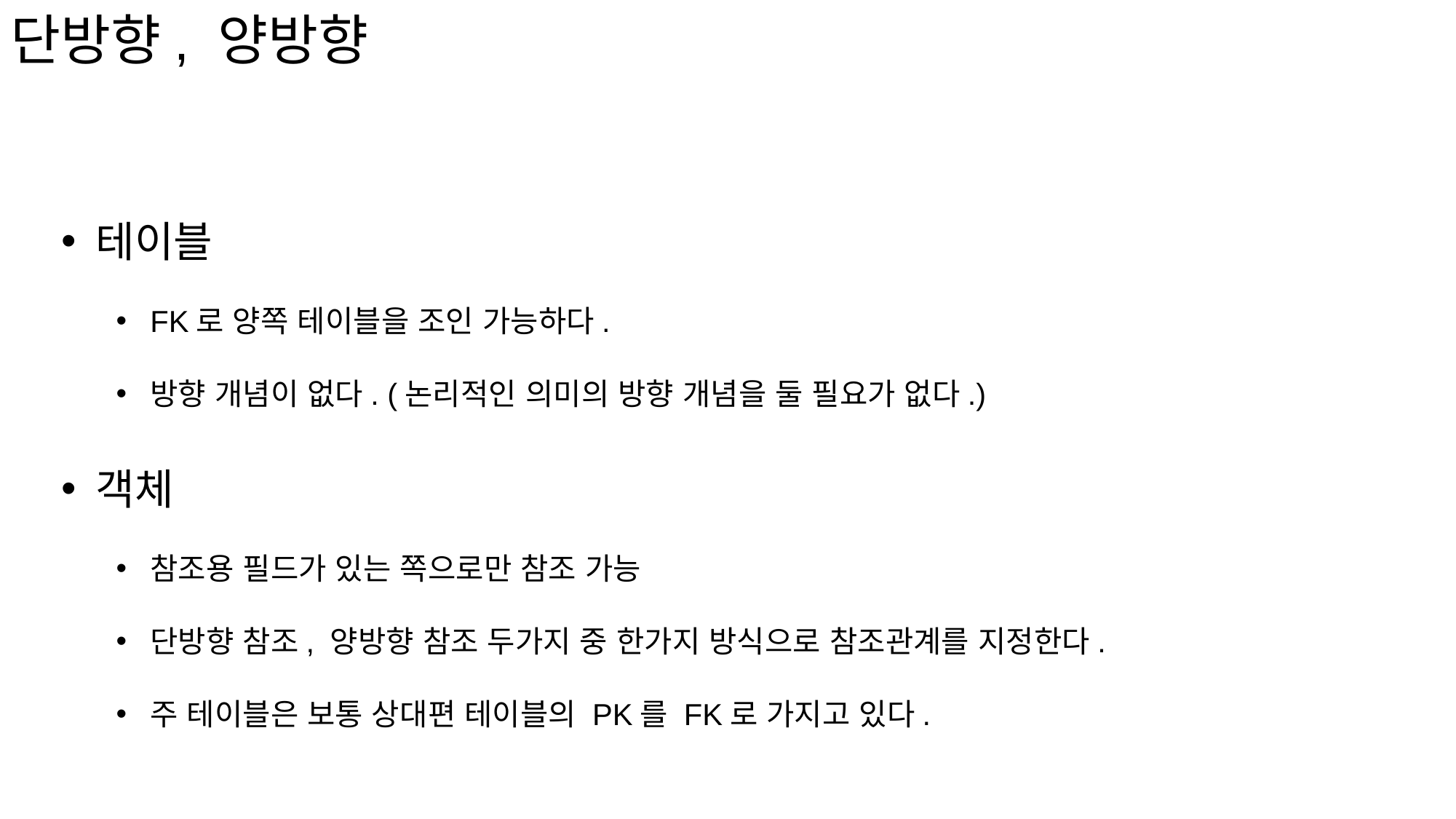

단방향, 양방향
테이블
FK로 양쪽 테이블을 조인 가능하다.
방향 개념이 없다. (논리적인 의미의 방향 개념을 둘 필요가 없다.)
객체
참조용 필드가 있는 쪽으로만 참조 가능
단방향 참조, 양방향 참조 두가지 중 한가지 방식으로 참조관계를 지정한다.
주 테이블은 보통 상대편 테이블의 PK를 FK로 가지고 있다.